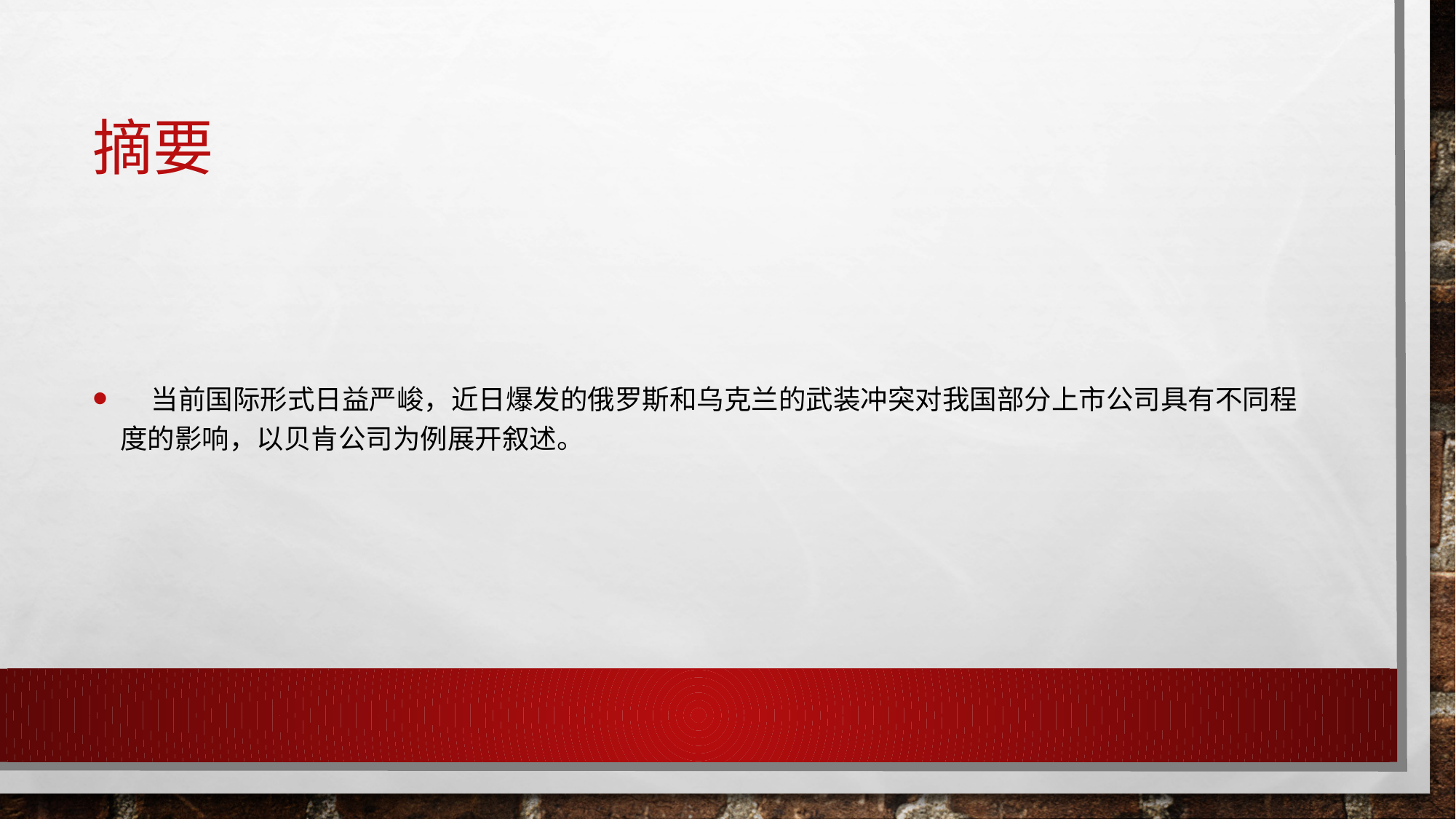

# 摘要
    当前国际形式日益严峻，近日爆发的俄罗斯和乌克兰的武装冲突对我国部分上市公司具有不同程度的影响，以贝肯公司为例展开叙述。